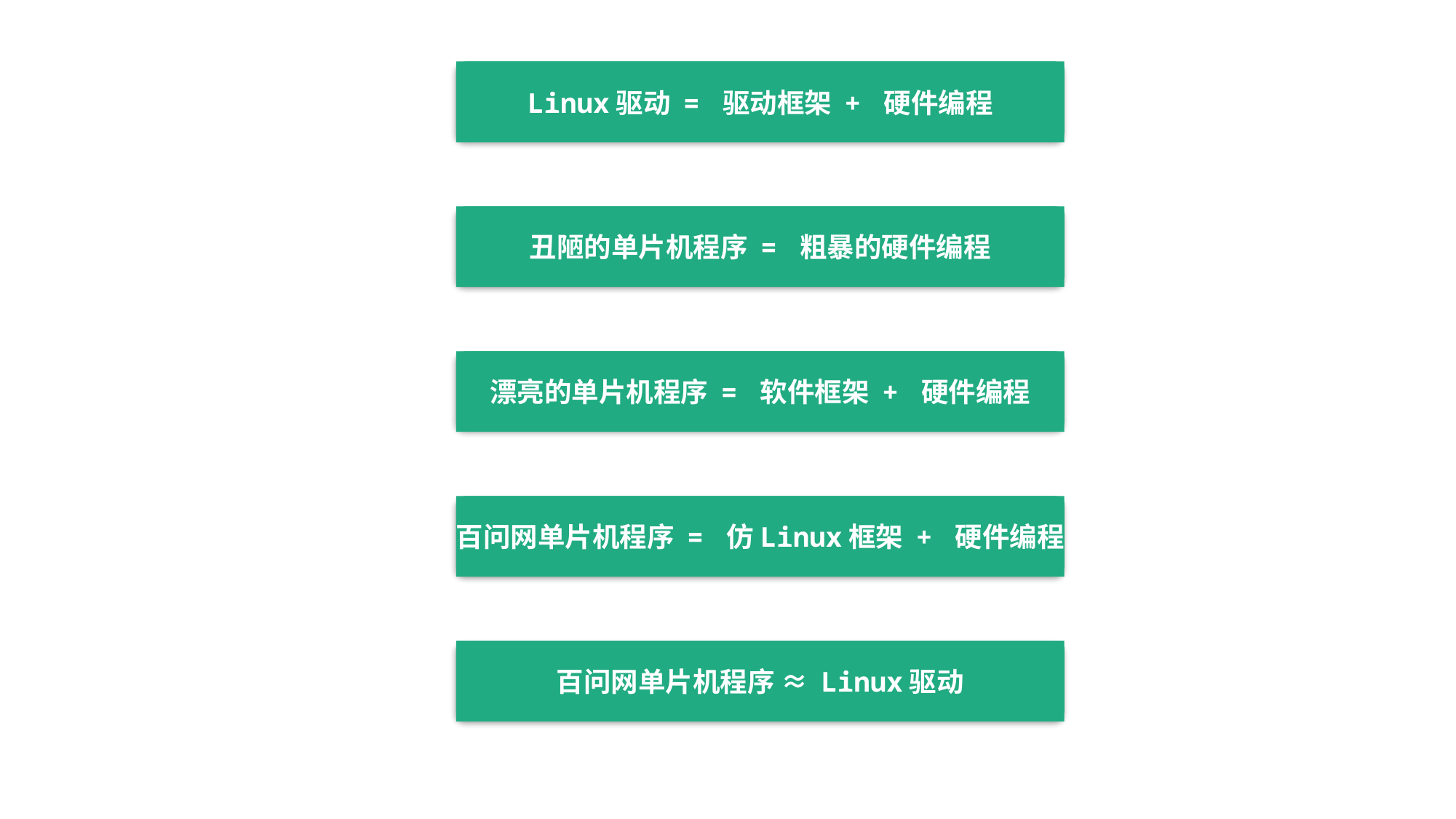

Linux驱动 = 驱动框架 + 硬件编程

丑陋的单片机程序 = 粗暴的硬件编程

漂亮的单片机程序 = 软件框架 + 硬件编程

百问网单片机程序 = 仿Linux框架 + 硬件编程

百问网单片机程序 ≈ Linux驱动